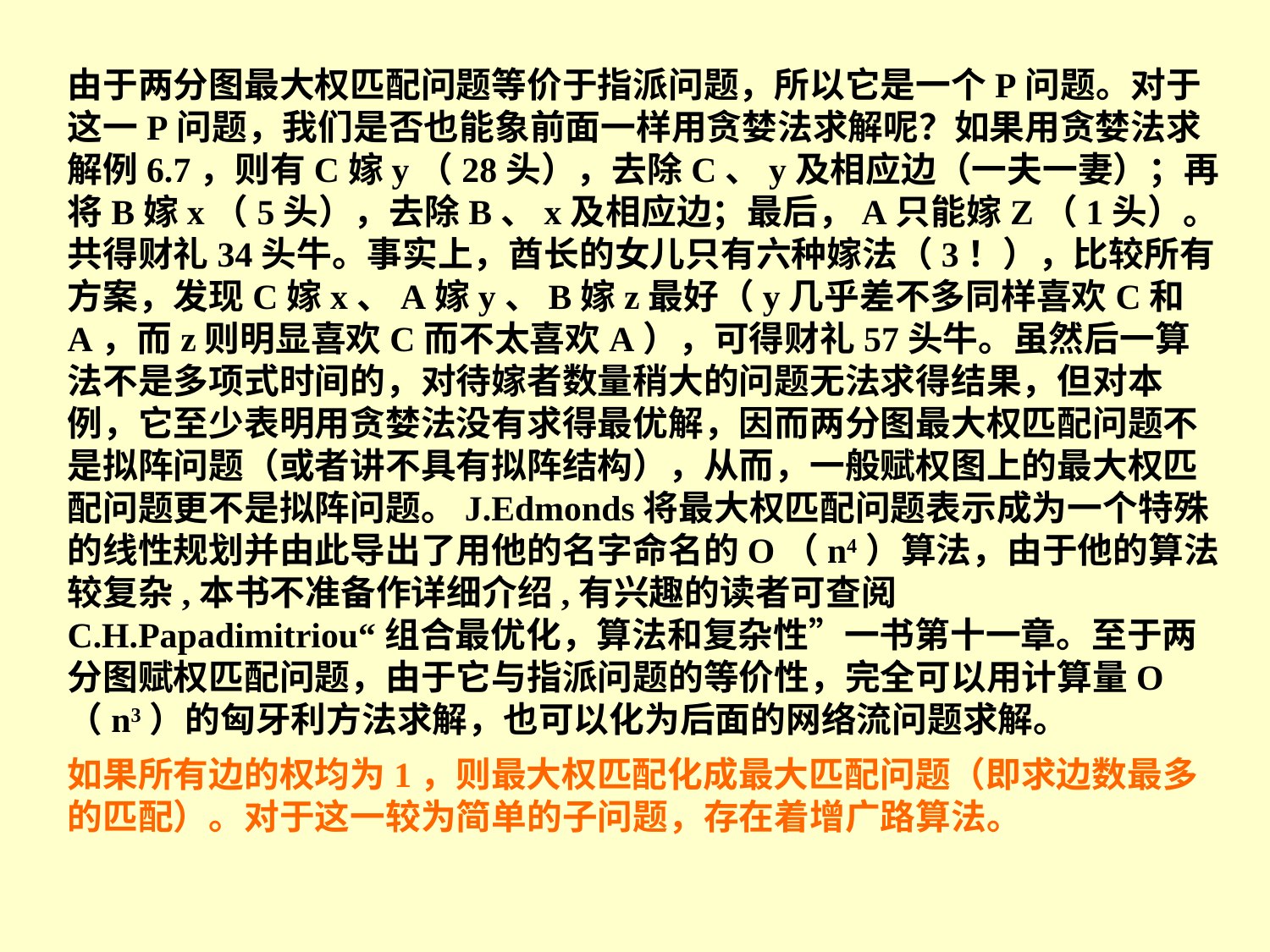

由于两分图最大权匹配问题等价于指派问题，所以它是一个P问题。对于这一P问题，我们是否也能象前面一样用贪婪法求解呢？如果用贪婪法求解例6.7，则有C嫁y（28头），去除C、y及相应边（一夫一妻）；再将B嫁x（5头），去除B、x及相应边；最后，A只能嫁Z（1头）。共得财礼34头牛。事实上，酋长的女儿只有六种嫁法（3！），比较所有方案，发现C嫁x、A嫁y、B嫁z最好（y几乎差不多同样喜欢C和A，而z则明显喜欢C而不太喜欢A），可得财礼57头牛。虽然后一算法不是多项式时间的，对待嫁者数量稍大的问题无法求得结果，但对本例，它至少表明用贪婪法没有求得最优解，因而两分图最大权匹配问题不是拟阵问题（或者讲不具有拟阵结构），从而，一般赋权图上的最大权匹配问题更不是拟阵问题。J.Edmonds将最大权匹配问题表示成为一个特殊的线性规划并由此导出了用他的名字命名的O（n4）算法，由于他的算法较复杂,本书不准备作详细介绍,有兴趣的读者可查阅C.H.Papadimitriou“组合最优化，算法和复杂性”一书第十一章。至于两分图赋权匹配问题，由于它与指派问题的等价性，完全可以用计算量O（n3）的匈牙利方法求解，也可以化为后面的网络流问题求解。
如果所有边的权均为1，则最大权匹配化成最大匹配问题（即求边数最多
的匹配）。对于这一较为简单的子问题，存在着增广路算法。